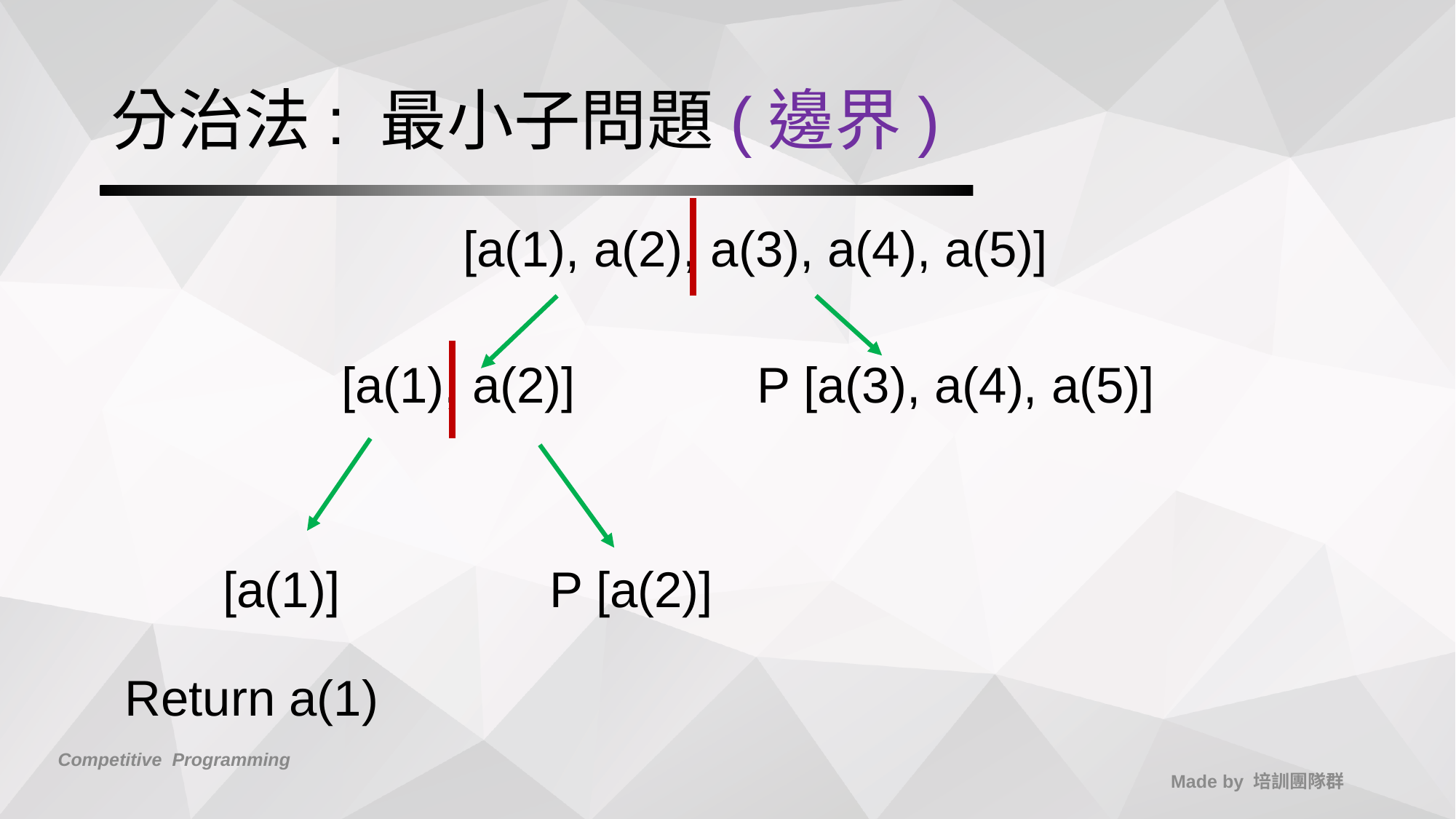

# 分治法: 最小子問題(邊界)
    [a(1), a(2), a(3), a(4), a(5)]

   [a(1), a(2)]             P [a(3), a(4), a(5)]

        [a(1)]               P [a(2)]
 Return a(1)